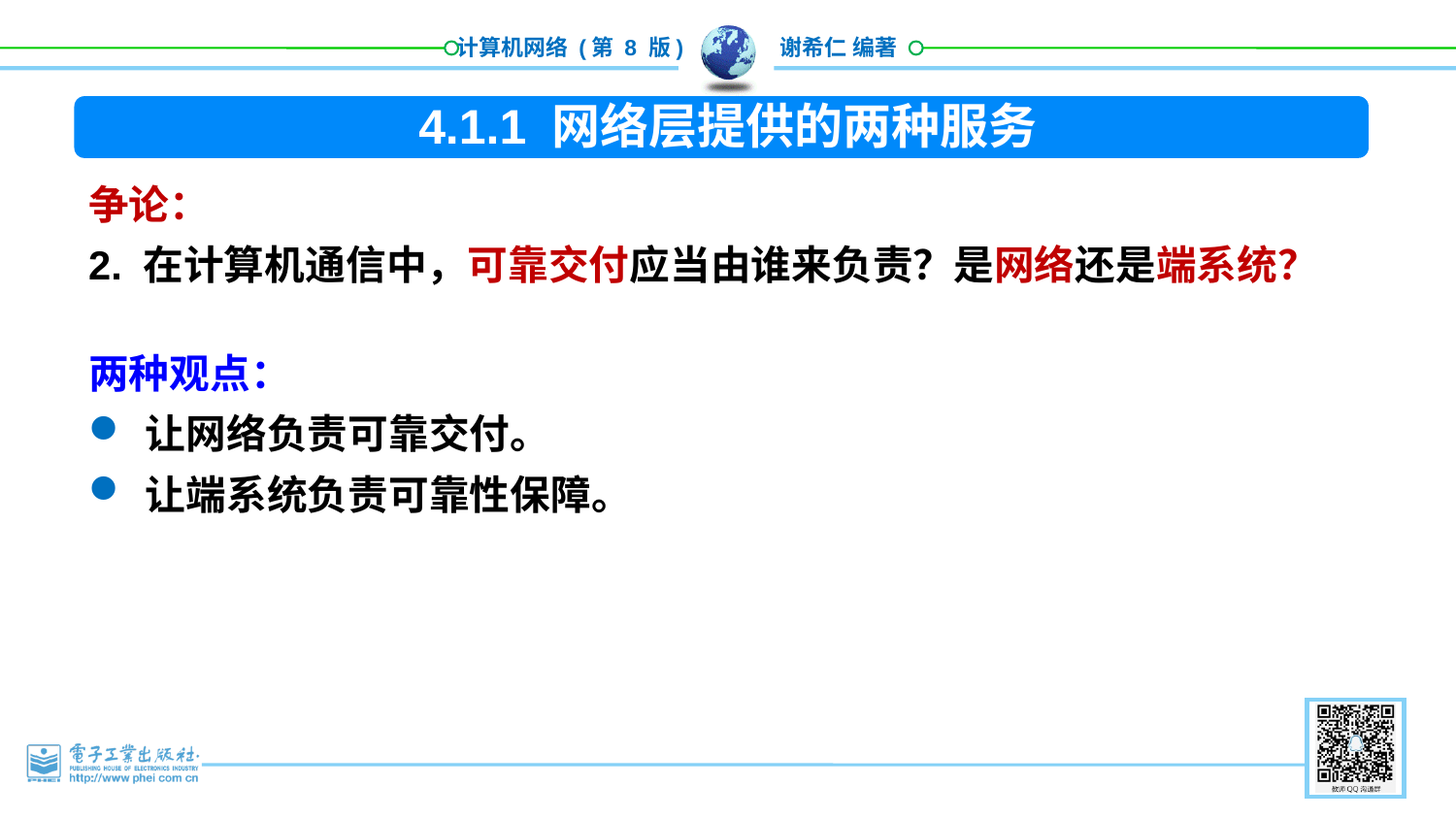

4.1.1 网络层提供的两种服务

争论：
2. 在计算机通信中，可靠交付应当由谁来负责？是网络还是端系统？

两种观点：
让网络负责可靠交付。
让端系统负责可靠性保障。